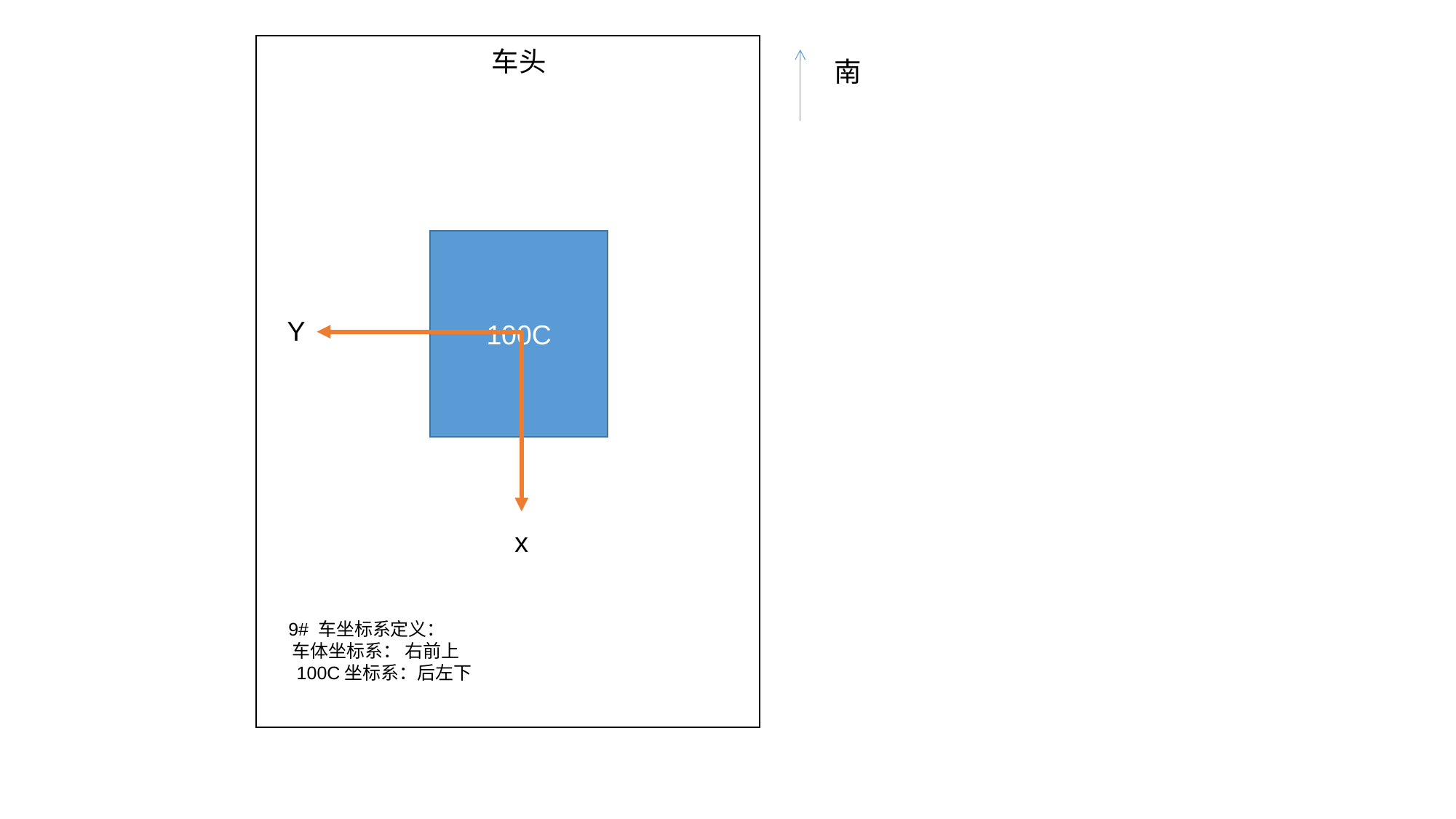

车头
南
100C
Y
x
9# 车坐标系定义：
 车体坐标系： 右前上
 100C坐标系：后左下